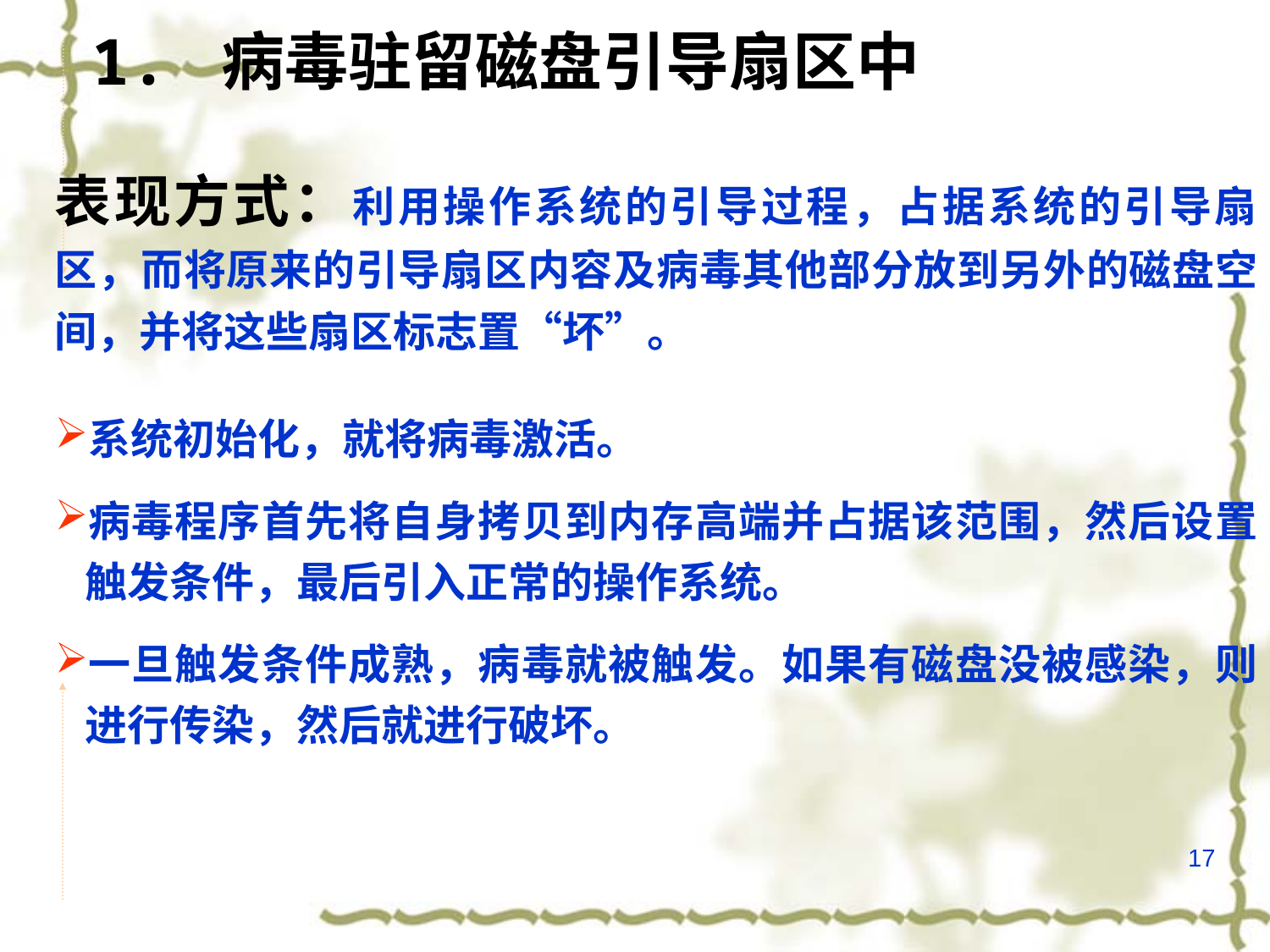

1. 病毒驻留磁盘引导扇区中
表现方式：利用操作系统的引导过程，占据系统的引导扇区，而将原来的引导扇区内容及病毒其他部分放到另外的磁盘空间，并将这些扇区标志置“坏”。
系统初始化，就将病毒激活。
病毒程序首先将自身拷贝到内存高端并占据该范围，然后设置触发条件，最后引入正常的操作系统。
一旦触发条件成熟，病毒就被触发。如果有磁盘没被感染，则进行传染，然后就进行破坏。
17